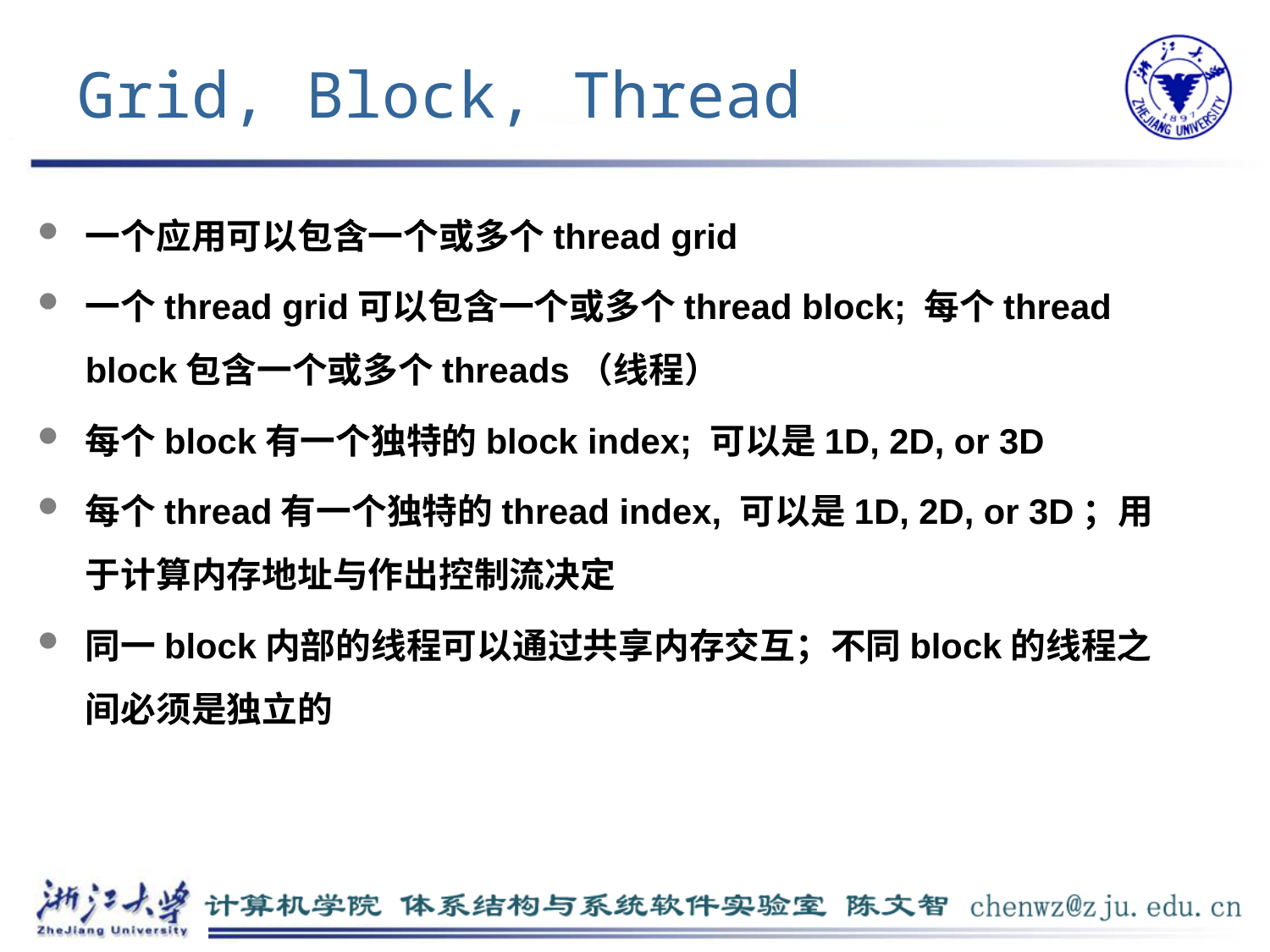

# Grid, Block, Thread
一个应用可以包含一个或多个thread grid
一个thread grid可以包含一个或多个thread block; 每个thread block包含一个或多个threads（线程）
每个block有一个独特的block index; 可以是1D, 2D, or 3D
每个thread有一个独特的thread index, 可以是1D, 2D, or 3D；用于计算内存地址与作出控制流决定
同一block内部的线程可以通过共享内存交互；不同block的线程之间必须是独立的